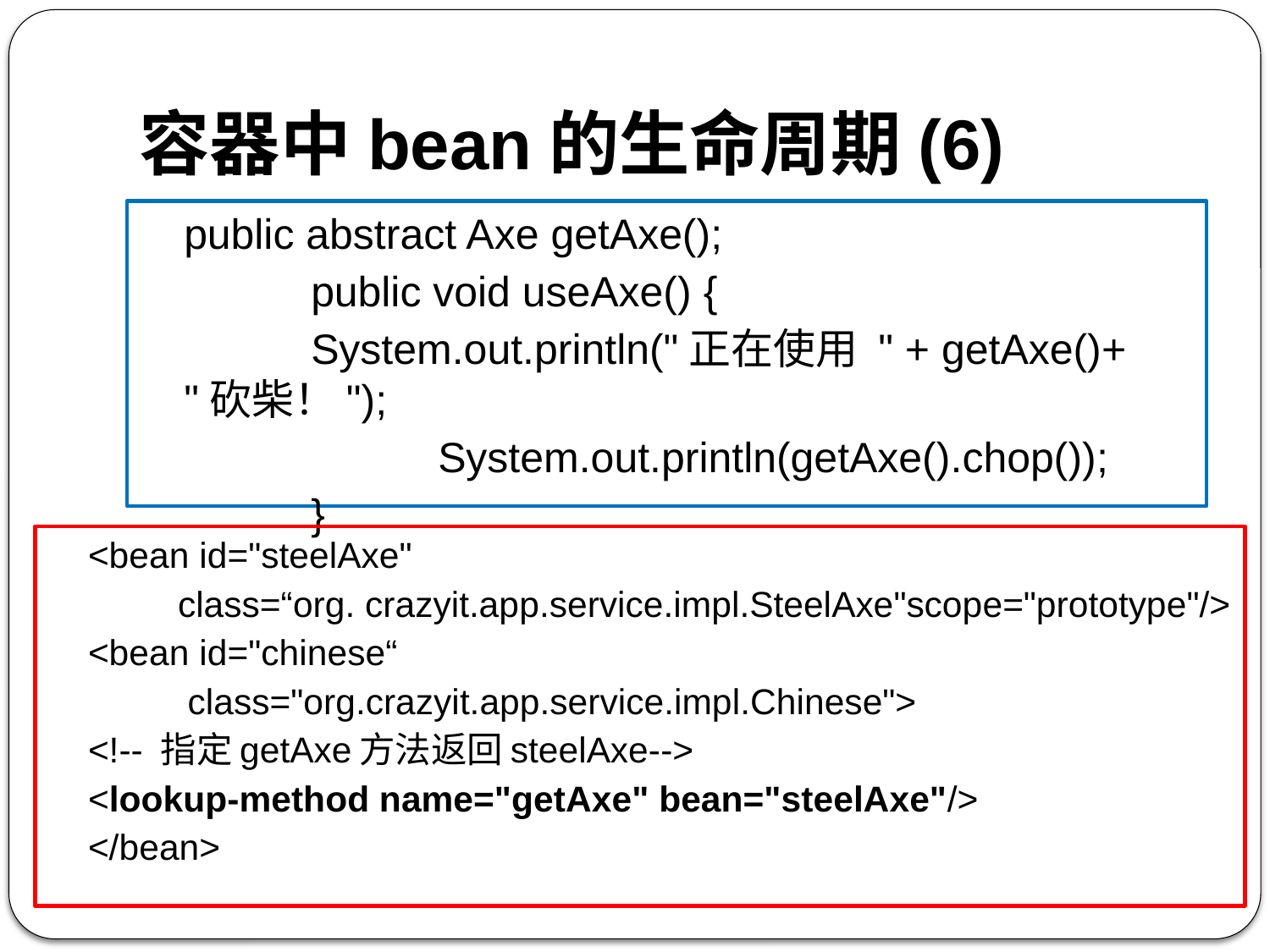

# 容器中bean的生命周期(6)
public abstract Axe getAxe();
	public void useAxe() {
	System.out.println("正在使用 " + getAxe()+ "砍柴！");
		System.out.println(getAxe().chop());
	}
<bean id="steelAxe"
         class=“org. crazyit.app.service.impl.SteelAxe"scope="prototype"/>
<bean id="chinese“
          class="org.crazyit.app.service.impl.Chinese">
	<!-- 指定getAxe方法返回steelAxe-->
	<lookup-method name="getAxe" bean="steelAxe"/>
</bean>